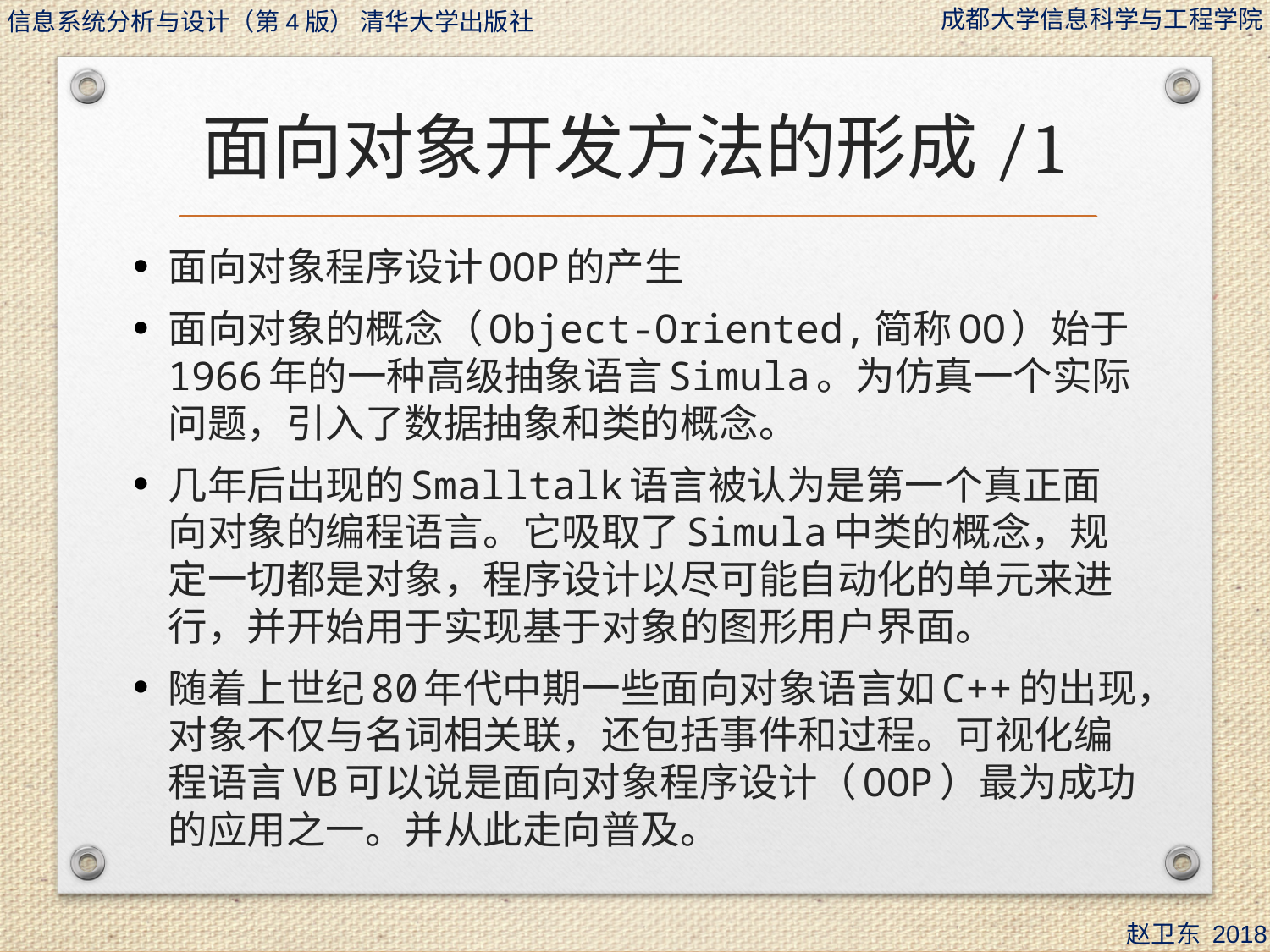

# 面向对象开发方法的形成/1
面向对象程序设计OOP的产生
面向对象的概念（Object-Oriented,简称OO）始于1966年的一种高级抽象语言Simula。为仿真一个实际问题，引入了数据抽象和类的概念。
几年后出现的Smalltalk语言被认为是第一个真正面向对象的编程语言。它吸取了Simula中类的概念，规定一切都是对象，程序设计以尽可能自动化的单元来进行，并开始用于实现基于对象的图形用户界面。
随着上世纪80年代中期一些面向对象语言如C++的出现，对象不仅与名词相关联，还包括事件和过程。可视化编程语言VB可以说是面向对象程序设计（OOP）最为成功的应用之一。并从此走向普及。